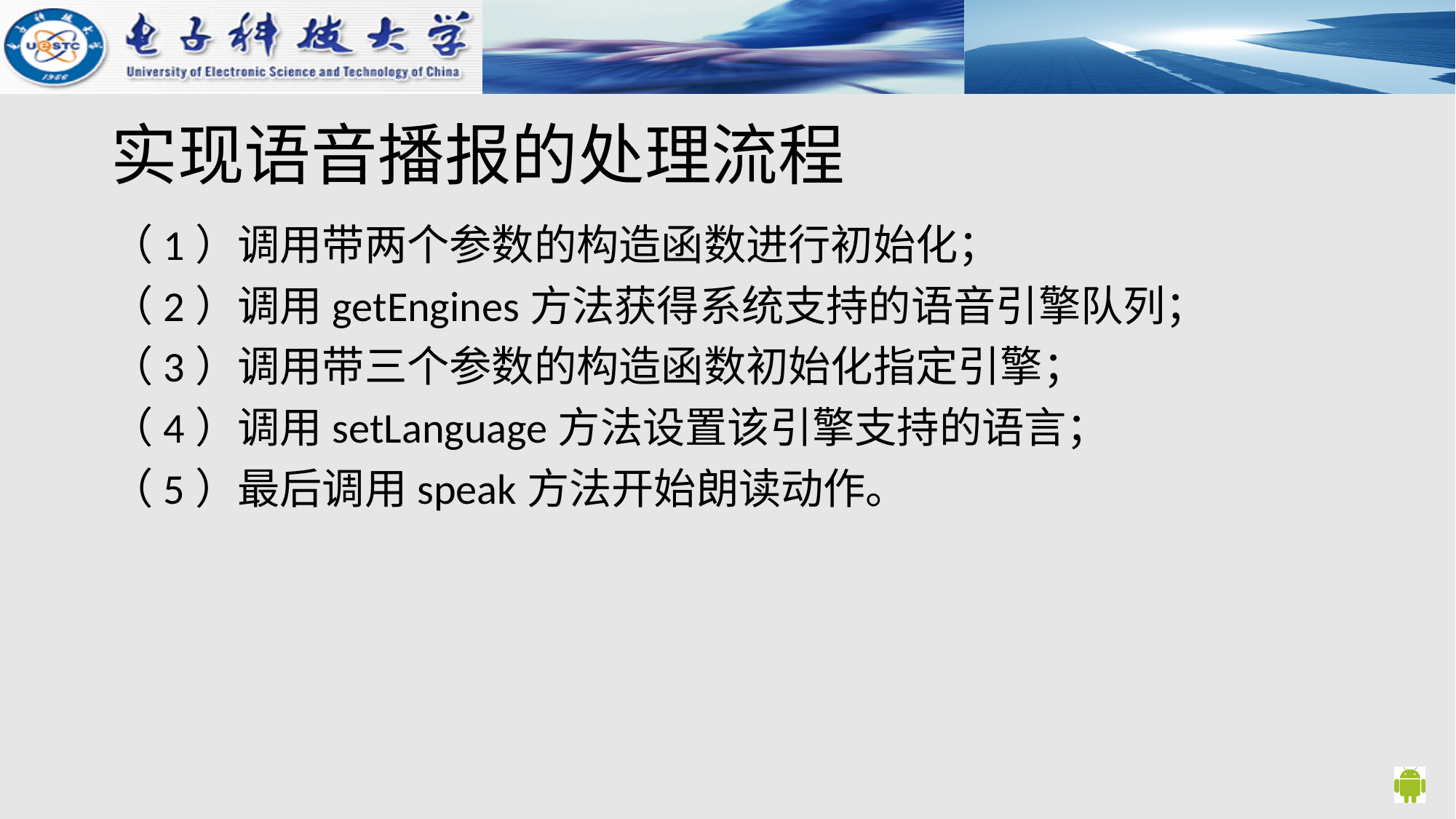

# 实现语音播报的处理流程
（1）调用带两个参数的构造函数进行初始化；
（2）调用getEngines方法获得系统支持的语音引擎队列；
（3）调用带三个参数的构造函数初始化指定引擎；
（4）调用setLanguage方法设置该引擎支持的语言；
（5）最后调用speak方法开始朗读动作。